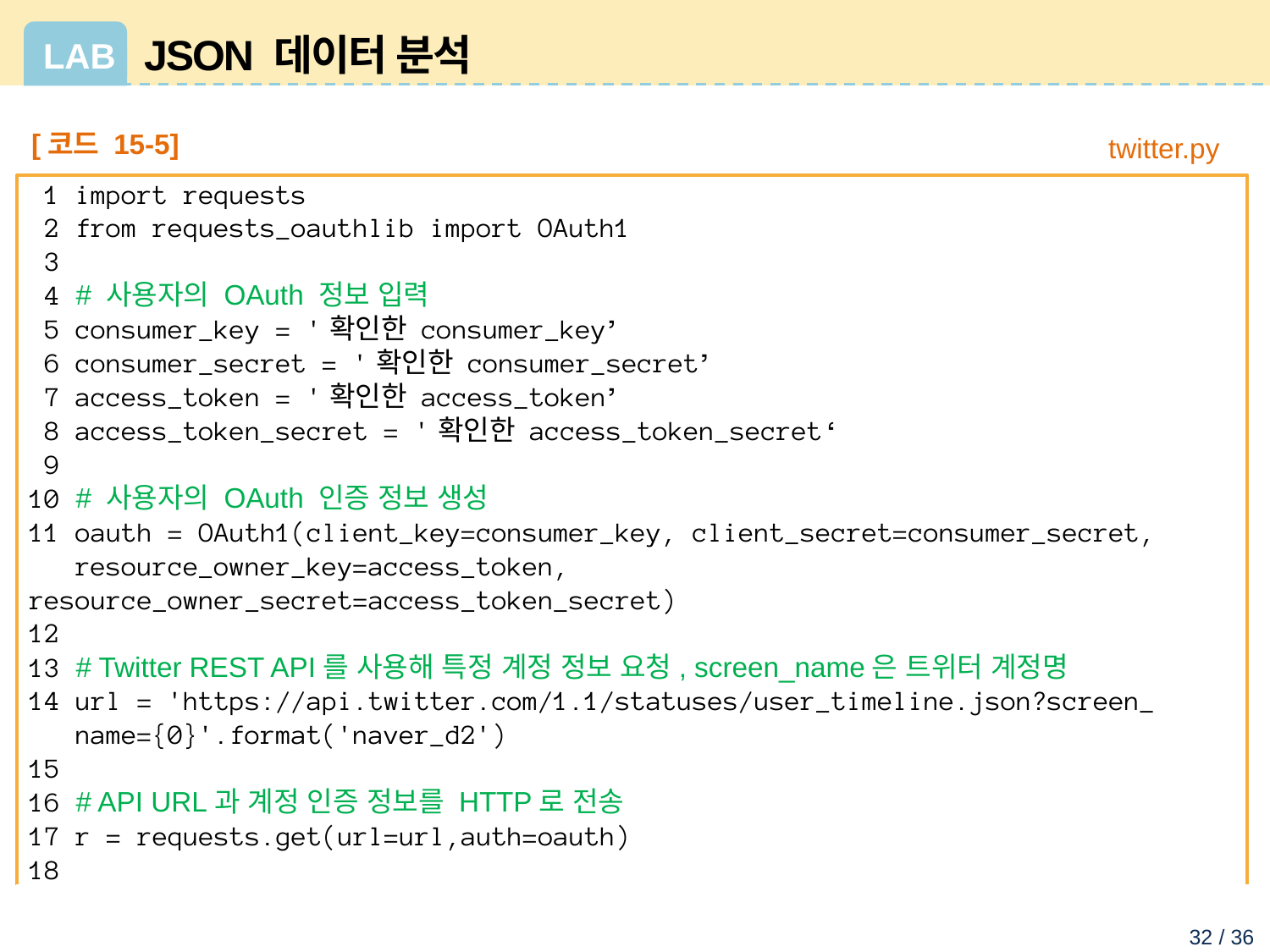

# JSON 데이터 분석
[코드 15-5]
 1 import requests
 2 from requests_oauthlib import OAuth1
 3
 4 # 사용자의 OAuth 정보 입력
 5 consumer_key = '확인한 consumer_key’
 6 consumer_secret = '확인한 consumer_secret’
 7 access_token = '확인한 access_token’
 8 access_token_secret = '확인한 access_token_secret‘
 9
10 # 사용자의 OAuth 인증 정보 생성
11 oauth = OAuth1(client_key=consumer_key, client_secret=consumer_secret,
   resource_owner_key=access_token, resource_owner_secret=access_token_secret)
12
13 # Twitter REST API를 사용해 특정 계정 정보 요청, screen_name은 트위터 계정명
14 url = 'https://api.twitter.com/1.1/statuses/user_timeline.json?screen_
   name={0}'.format('naver_d2')
15
16 # API URL과 계정 인증 정보를 HTTP로 전송
17 r = requests.get(url=url,auth=oauth)
18
 twitter.py